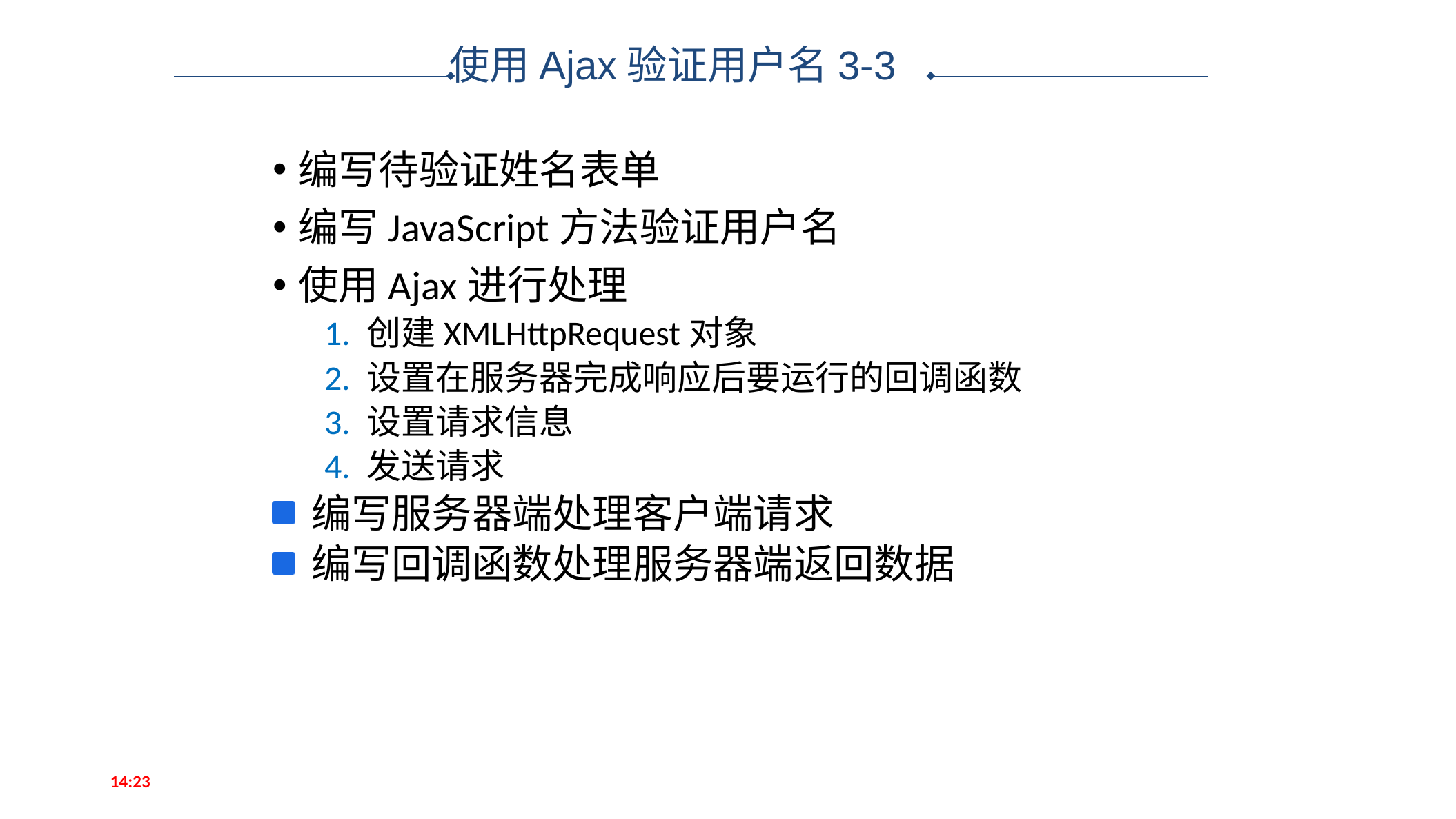

使用Ajax验证用户名3-3
编写待验证姓名表单
编写JavaScript方法验证用户名
使用Ajax进行处理
1. 创建XMLHttpRequest对象
2. 设置在服务器完成响应后要运行的回调函数
3. 设置请求信息
4. 发送请求
编写服务器端处理客户端请求
编写回调函数处理服务器端返回数据

14:23